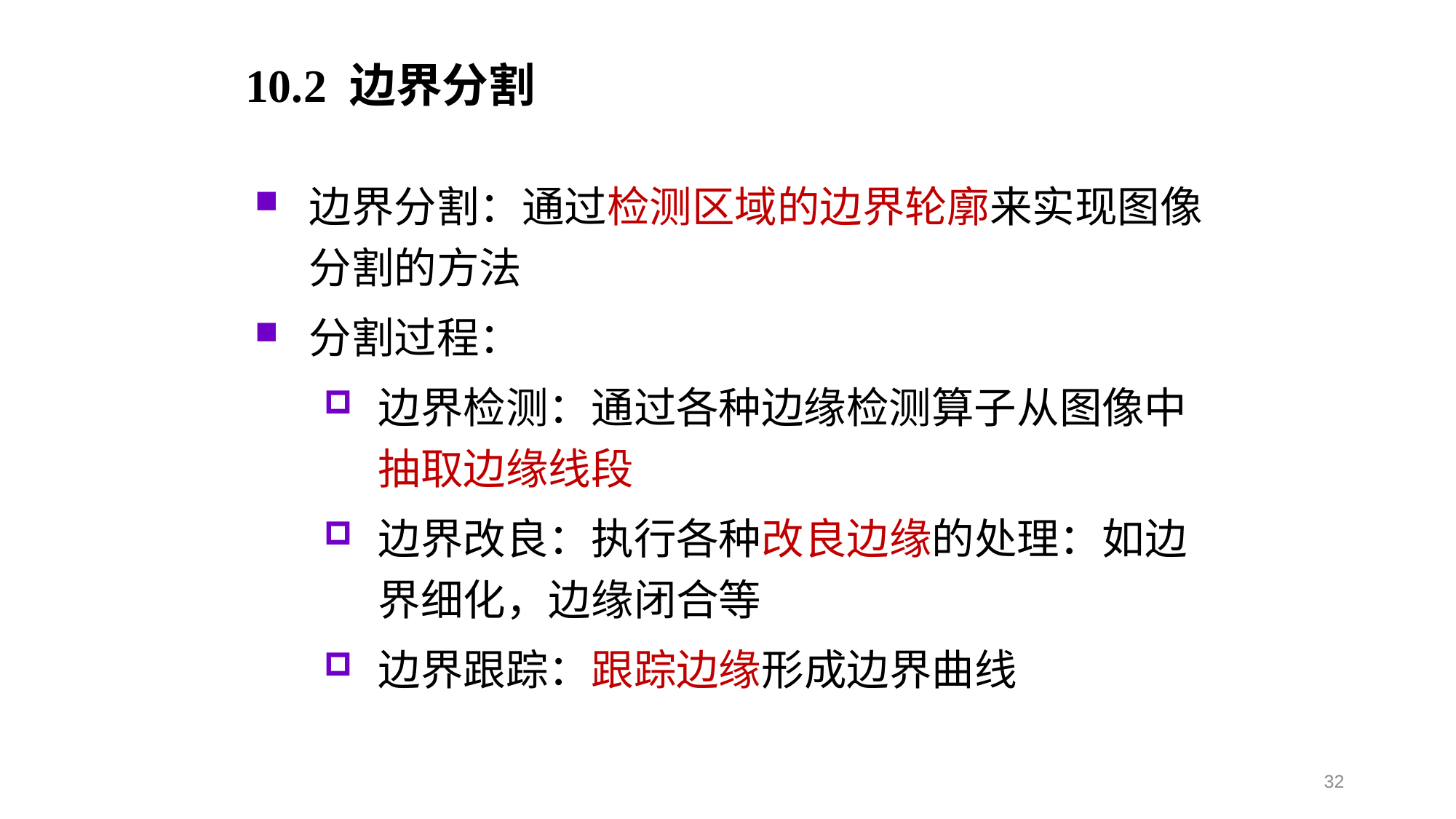

10.2 边界分割
边界分割：通过检测区域的边界轮廓来实现图像分割的方法
分割过程：
边界检测：通过各种边缘检测算子从图像中抽取边缘线段
边界改良：执行各种改良边缘的处理：如边界细化，边缘闭合等
边界跟踪：跟踪边缘形成边界曲线
32